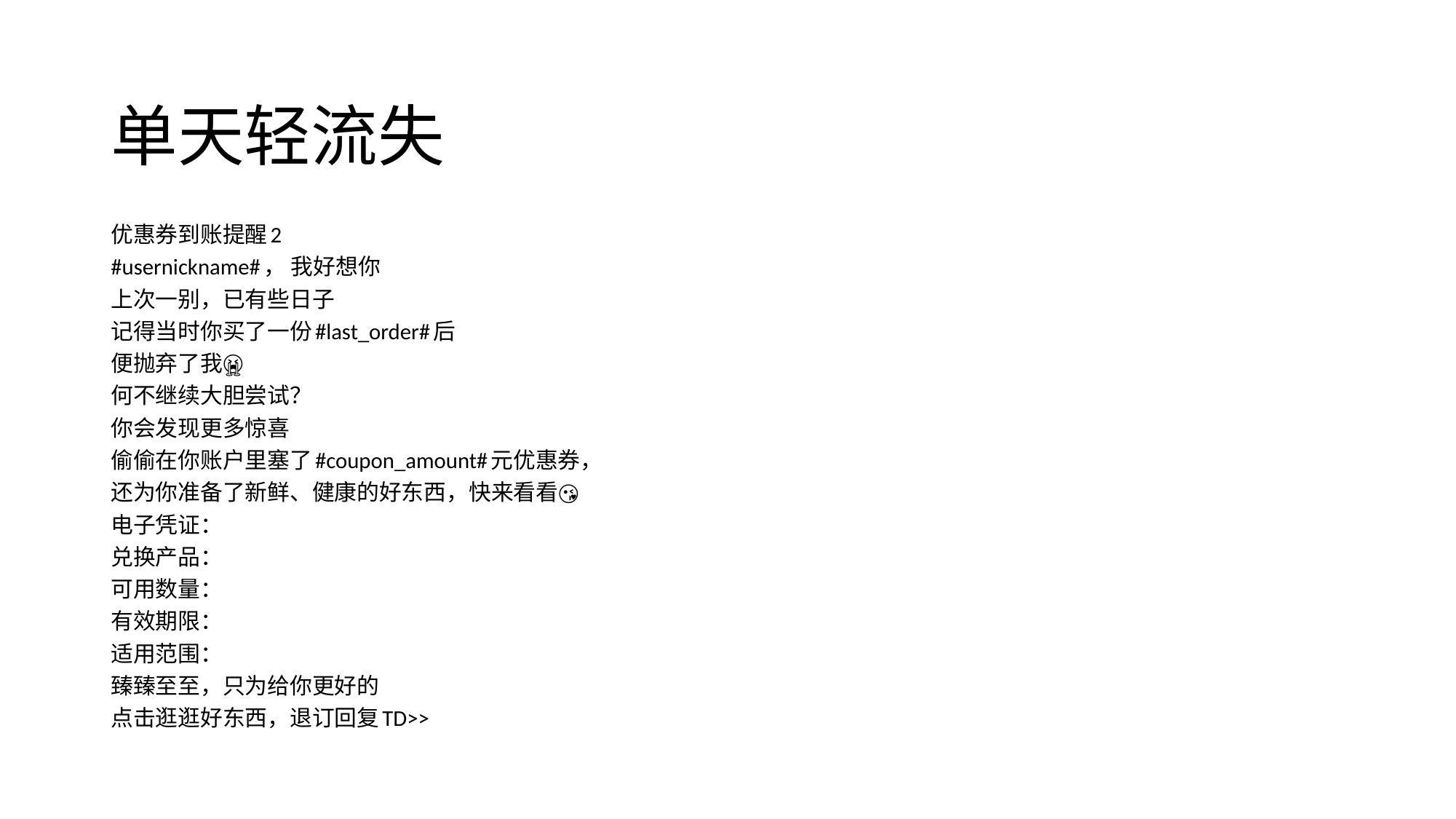

# 单天轻流失
优惠券到账提醒2
#usernickname#， 我好想你
上次一别，已有些日子
记得当时你买了一份#last_order#后
便抛弃了我😭
何不继续大胆尝试？
你会发现更多惊喜
偷偷在你账户里塞了#coupon_amount#元优惠券，
还为你准备了新鲜、健康的好东西，快来看看😘
电子凭证：
兑换产品：
可用数量：
有效期限：
适用范围：
臻臻至至，只为给你更好的
点击逛逛好东西，退订回复TD>>